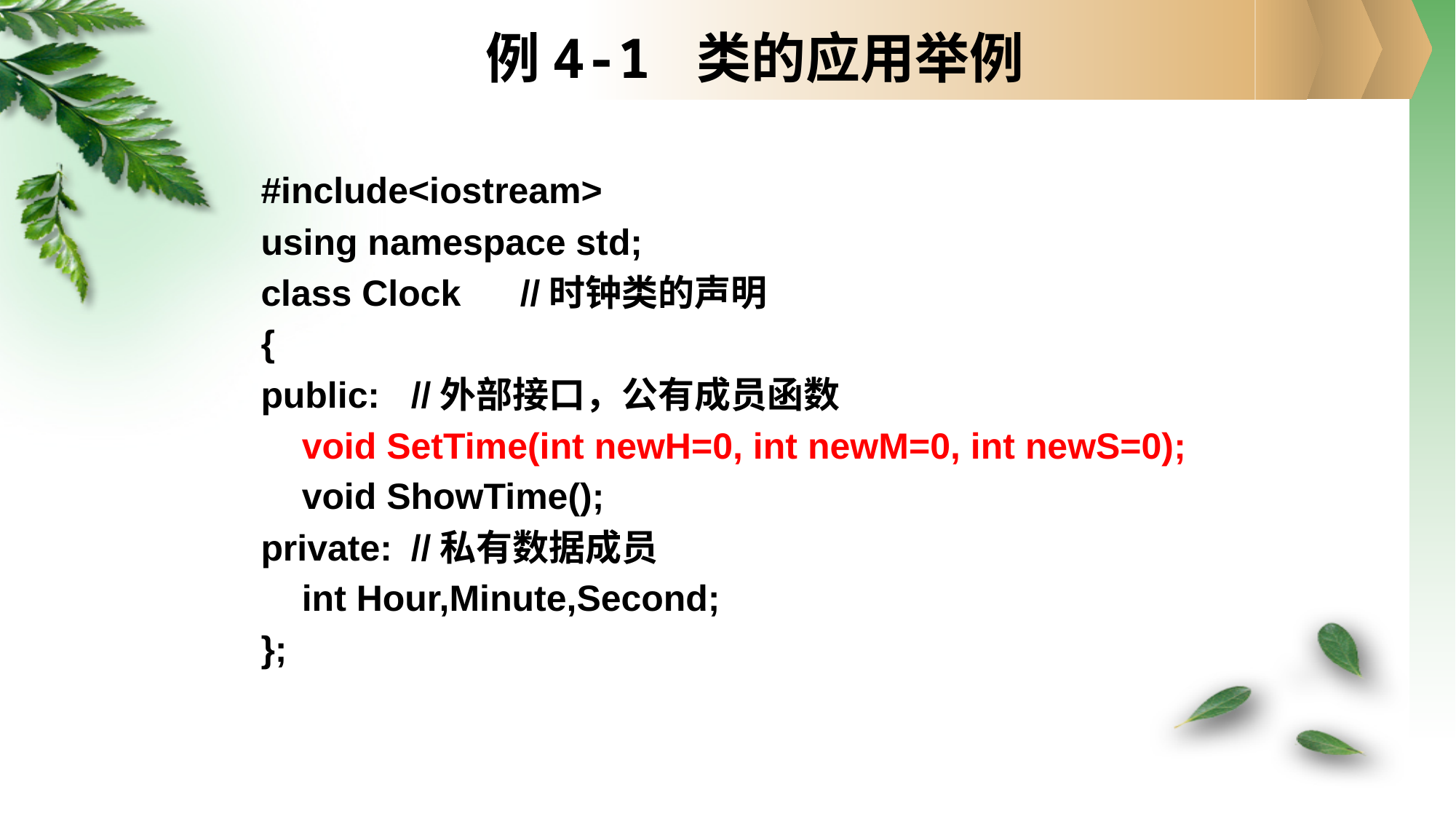

# 例4-1 类的应用举例
#include<iostream>
using namespace std;
class Clock	//时钟类的声明
{
public:	//外部接口，公有成员函数
	void SetTime(int newH=0, int newM=0, int newS=0);
	void ShowTime();
private:	//私有数据成员
	int Hour,Minute,Second;
};